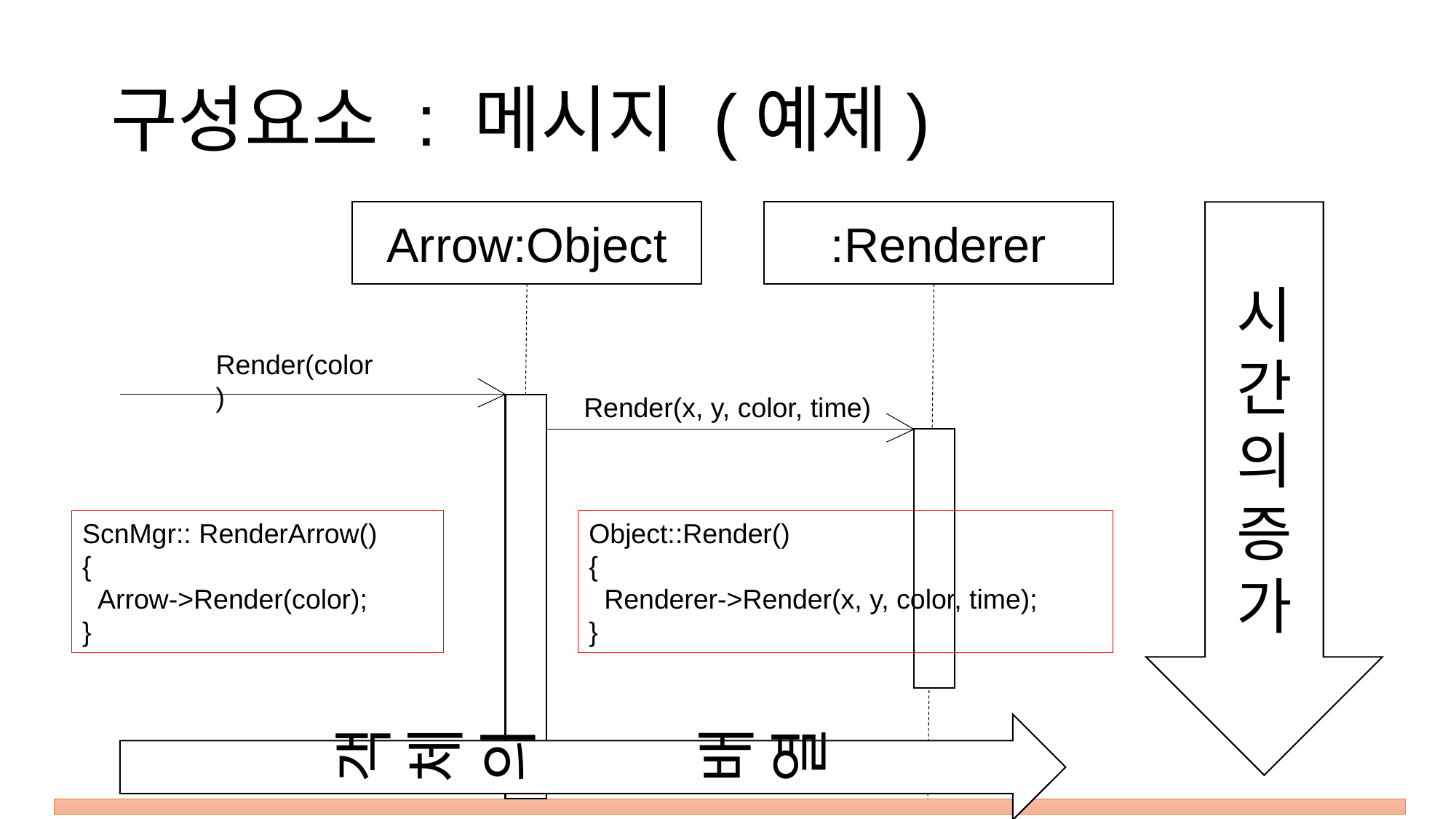

# 구성요소 : 메시지 (예제)
Arrow:Object
:Renderer
시간의 증가
객체의

배열
Render(color)
Render(x, y, color, time)

ScnMgr:: RenderArrow()
{
  Arrow->Render(color);
}
Object::Render()
{
  Renderer->Render(x, y, color, time);
}